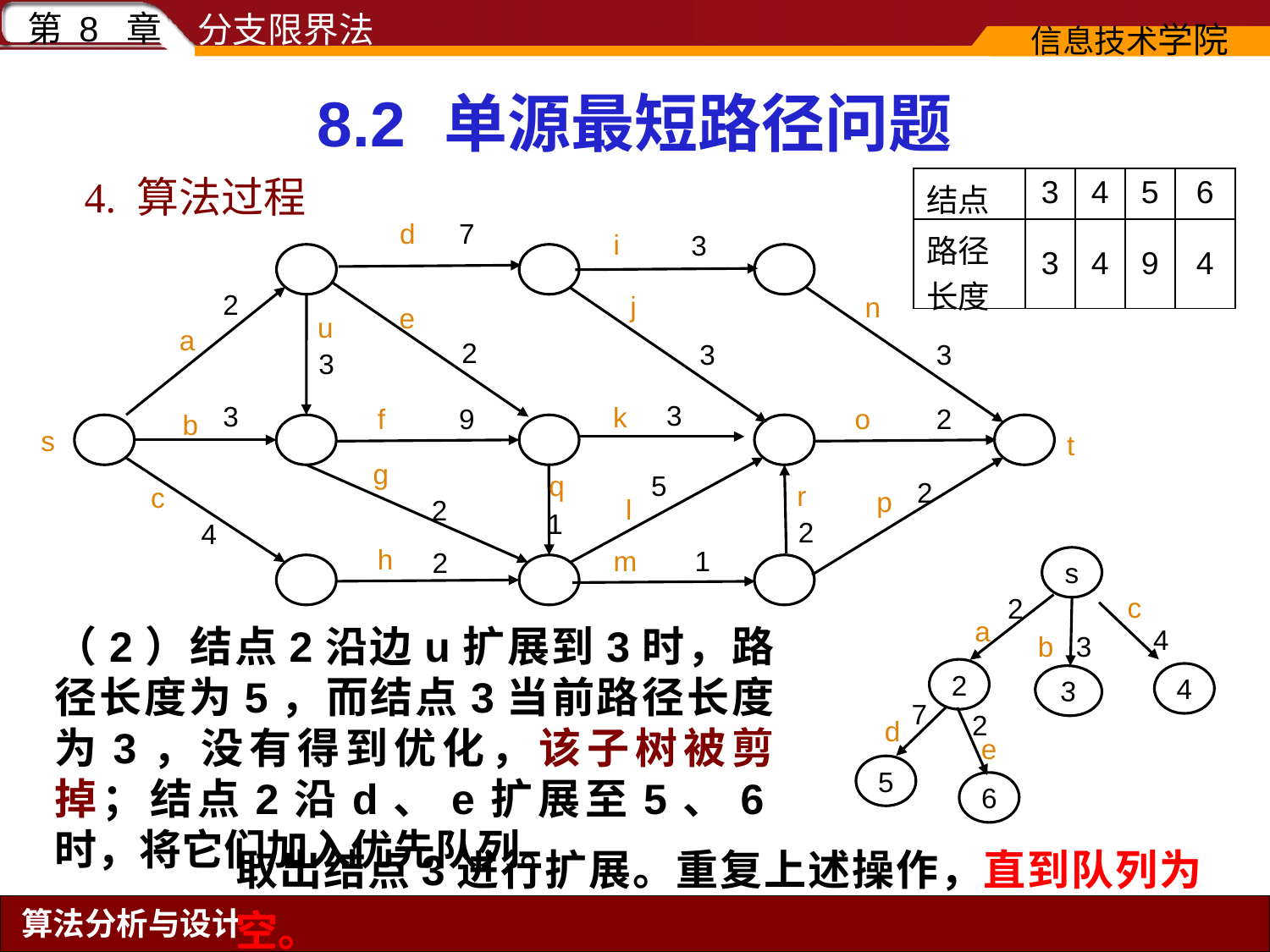

# 8.2	单源最短路径问题
4. 算法过程
| 结点 | 3 | 4 | 5 | 6 |
| --- | --- | --- | --- | --- |
| 路径 长度 | 3 | 4 | 9 | 4 |
d
7
i
3

2
j
n
e
u
a
2
3
3
3
3
3
k
f
9
o
2
b

s
t
g
5
q
2
r
c
p
l
2
1
2
4
h
m
1
2
s

c
2
a
（2）结点2沿边u扩展到3时，路径长度为5，而结点3当前路径长度为3，没有得到优化，该子树被剪掉；结点2沿d、e扩展至5、6时，将它们加入优先队列。
4
b
3
2
4
3
7
2
d
e
5
6
取出结点3进行扩展。重复上述操作，直到队列为空。